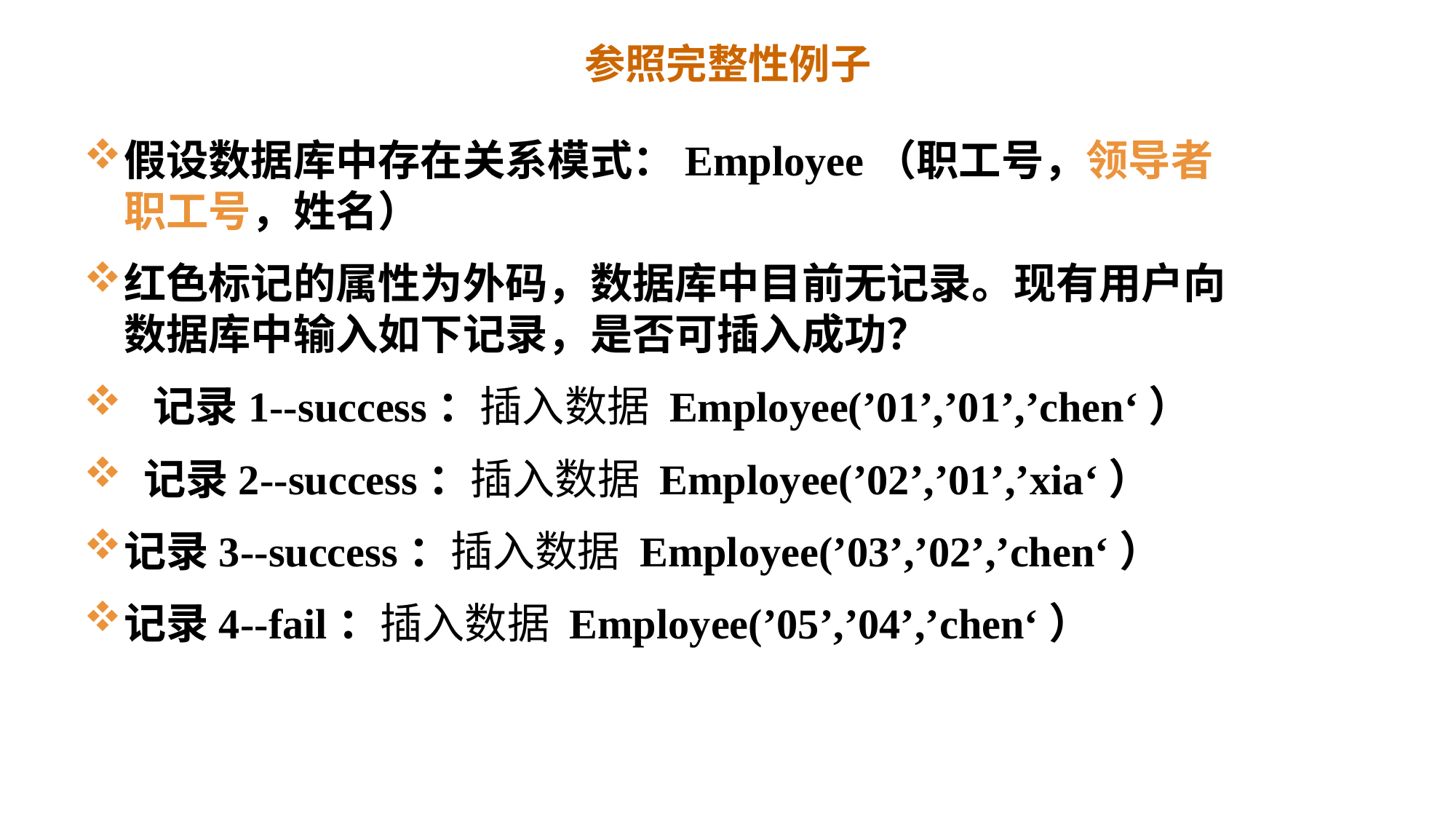

# 参照完整性例子
假设数据库中存在关系模式：Employee（职工号，领导者职工号，姓名）
红色标记的属性为外码，数据库中目前无记录。现有用户向数据库中输入如下记录，是否可插入成功？
  记录1--success：插入数据 Employee(’01’,’01’,’chen‘）
 记录2--success：插入数据 Employee(’02’,’01’,’xia‘）
记录3--success：插入数据 Employee(’03’,’02’,’chen‘）
记录4--fail：插入数据 Employee(’05’,’04’,’chen‘）